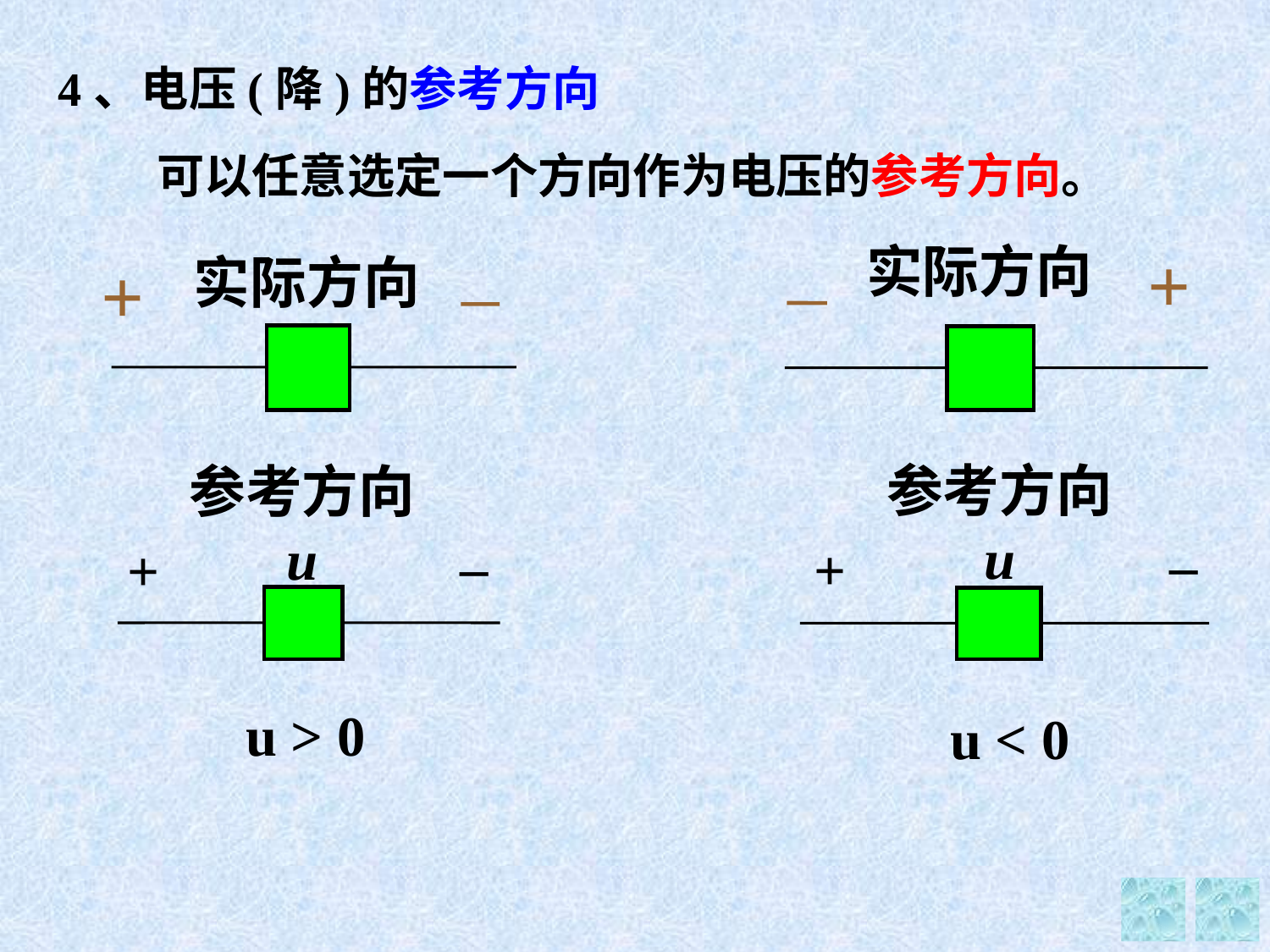

4、电压(降)的参考方向
可以任意选定一个方向作为电压的参考方向。
实际方向
+

实际方向
+

参考方向
u
–
+

参考方向
u
–
+

u > 0
u < 0